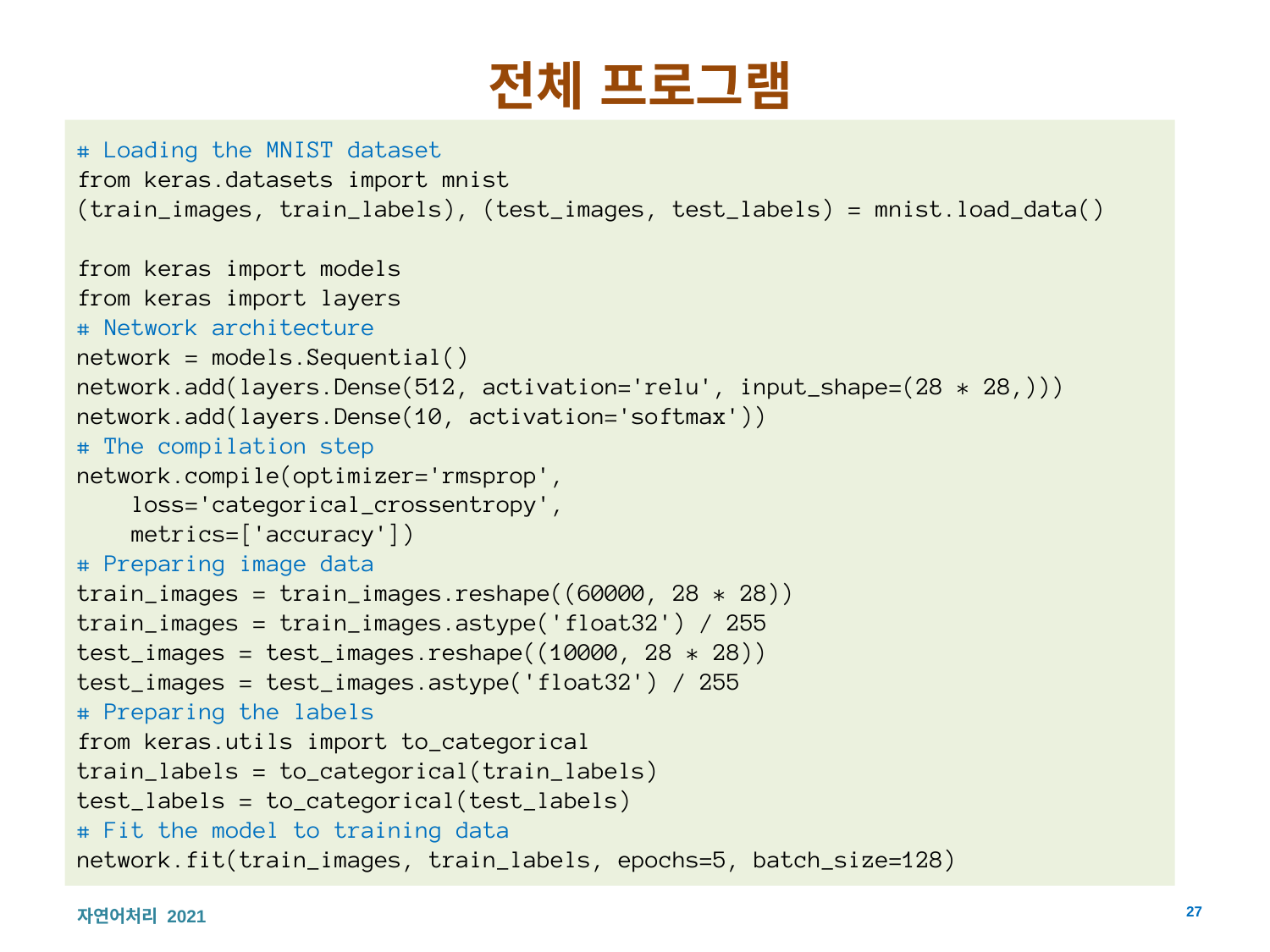

# 전체 프로그램
# Loading the MNIST dataset
from keras.datasets import mnist
(train_images, train_labels), (test_images, test_labels) = mnist.load_data()

from keras import models
from keras import layers
# Network architecture
network = models.Sequential()
network.add(layers.Dense(512, activation='relu', input_shape=(28 * 28,)))
network.add(layers.Dense(10, activation='softmax'))
# The compilation step
network.compile(optimizer='rmsprop',
    loss='categorical_crossentropy',
    metrics=['accuracy'])
# Preparing image data
train_images = train_images.reshape((60000, 28 * 28))
train_images = train_images.astype('float32') / 255
test_images = test_images.reshape((10000, 28 * 28))
test_images = test_images.astype('float32') / 255
# Preparing the labels
from keras.utils import to_categorical
train_labels = to_categorical(train_labels)
test_labels = to_categorical(test_labels)
# Fit the model to training data
network.fit(train_images, train_labels, epochs=5, batch_size=128)